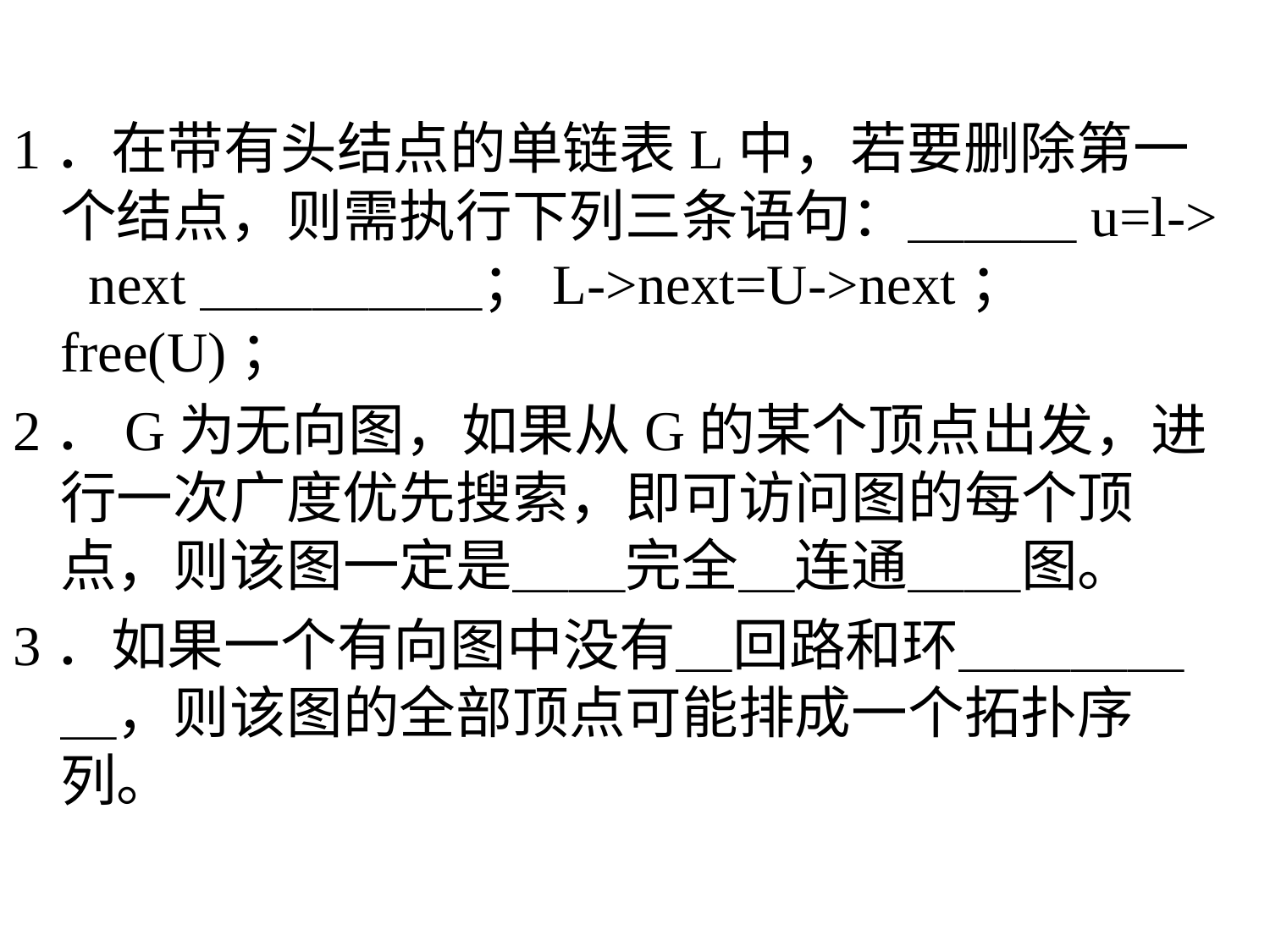

1．在带有头结点的单链表L中，若要删除第一个结点，则需执行下列三条语句：＿＿＿u=l->   next＿＿＿＿＿；L->next=U->next；free(U)；
2．G为无向图，如果从G的某个顶点出发，进行一次广度优先搜索，即可访问图的每个顶点，则该图一定是＿＿完全＿连通＿＿图。
3．如果一个有向图中没有＿回路和环＿＿＿＿＿，则该图的全部顶点可能排成一个拓扑序列。